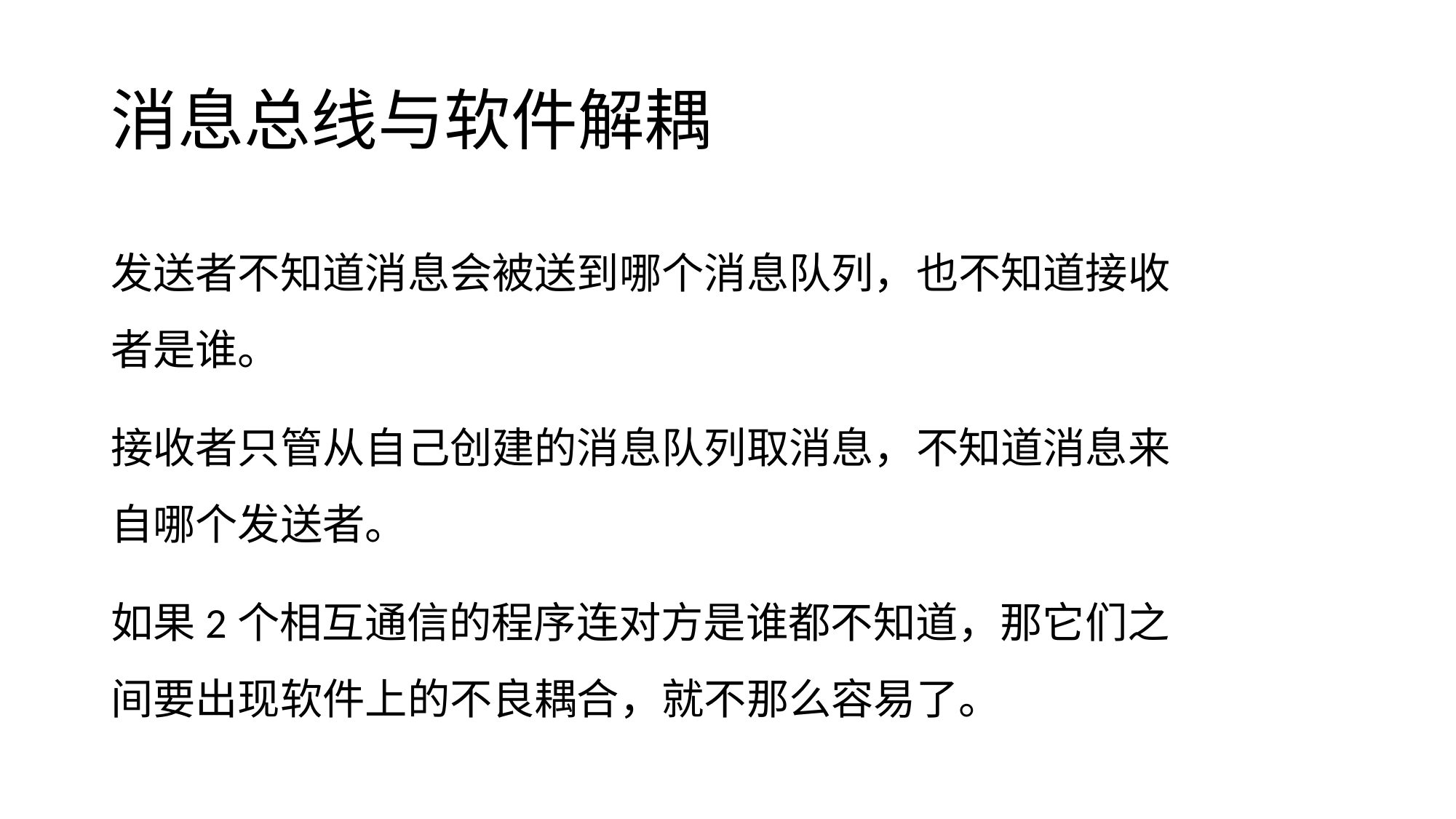

# 消息总线与软件解耦
发送者不知道消息会被送到哪个消息队列，也不知道接收者是谁。

接收者只管从自己创建的消息队列取消息，不知道消息来自哪个发送者。

如果2个相互通信的程序连对方是谁都不知道，那它们之间要出现软件上的不良耦合，就不那么容易了。